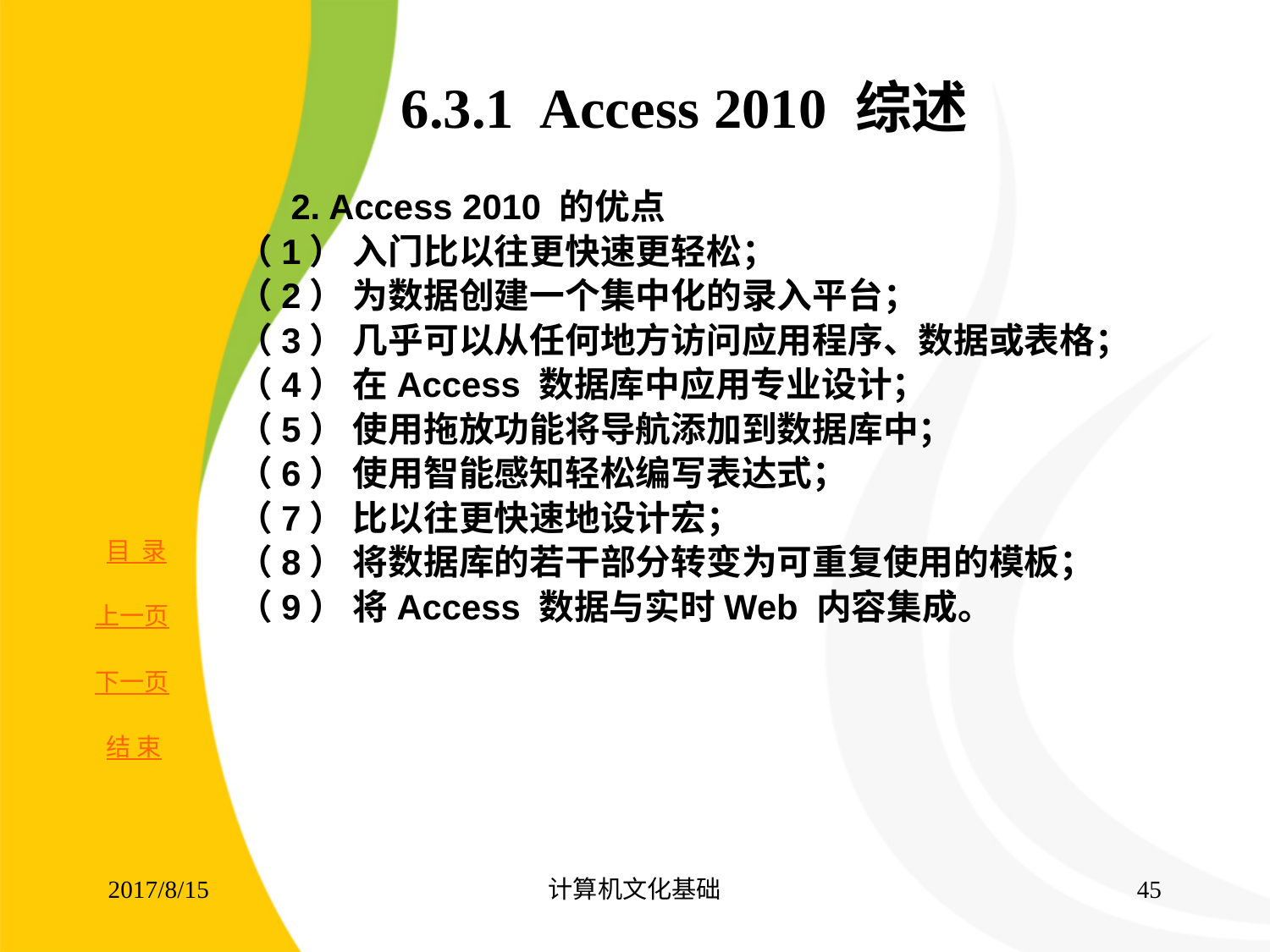

# 6.3.1  Access 2010 综述
      2. Access 2010 的优点
（1） 入门比以往更快速更轻松；
（2） 为数据创建一个集中化的录入平台；
（3） 几乎可以从任何地方访问应用程序、数据或表格；
（4） 在Access 数据库中应用专业设计；
（5） 使用拖放功能将导航添加到数据库中；
（6） 使用智能感知轻松编写表达式；
（7） 比以往更快速地设计宏；
（8） 将数据库的若干部分转变为可重复使用的模板；
（9） 将Access 数据与实时Web 内容集成。
2017/8/15
计算机文化基础
45